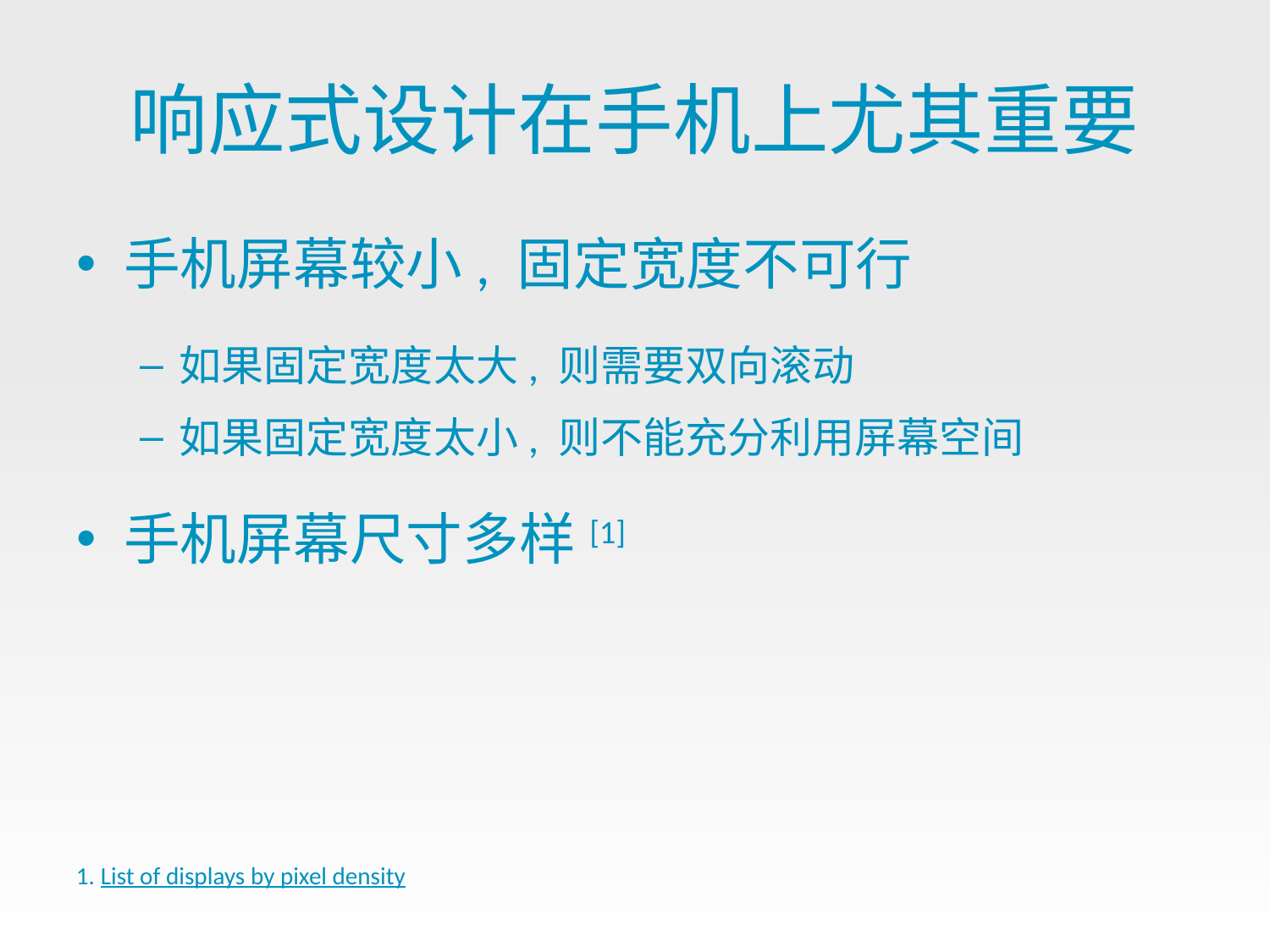

# 响应式设计在手机上尤其重要
手机屏幕较小, 固定宽度不可行
如果固定宽度太大, 则需要双向滚动
如果固定宽度太小, 则不能充分利用屏幕空间
手机屏幕尺寸多样[1]

List of displays by pixel density